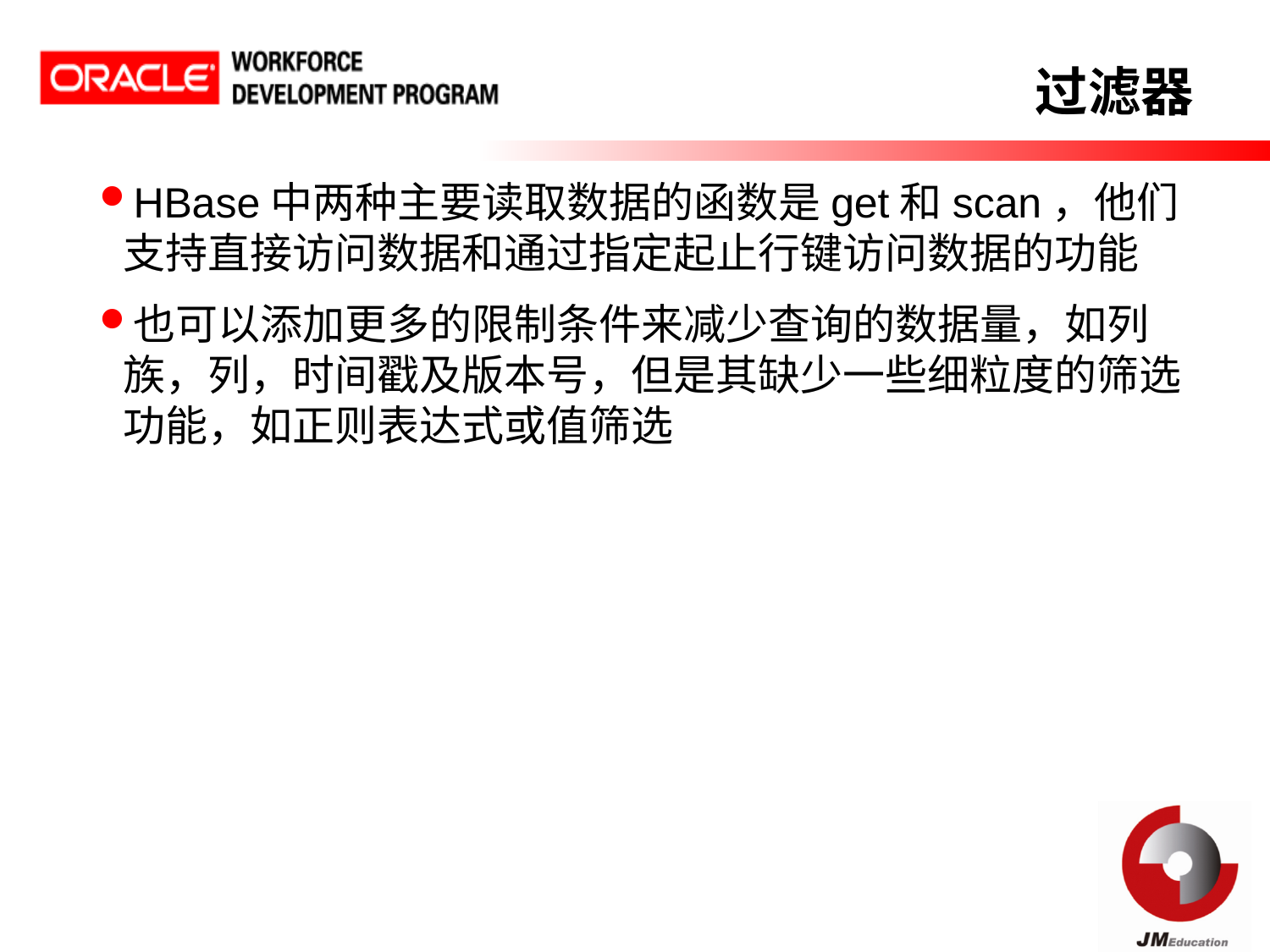

过滤器
HBase中两种主要读取数据的函数是get和scan，他们支持直接访问数据和通过指定起止行键访问数据的功能
也可以添加更多的限制条件来减少查询的数据量，如列族，列，时间戳及版本号，但是其缺少一些细粒度的筛选功能，如正则表达式或值筛选